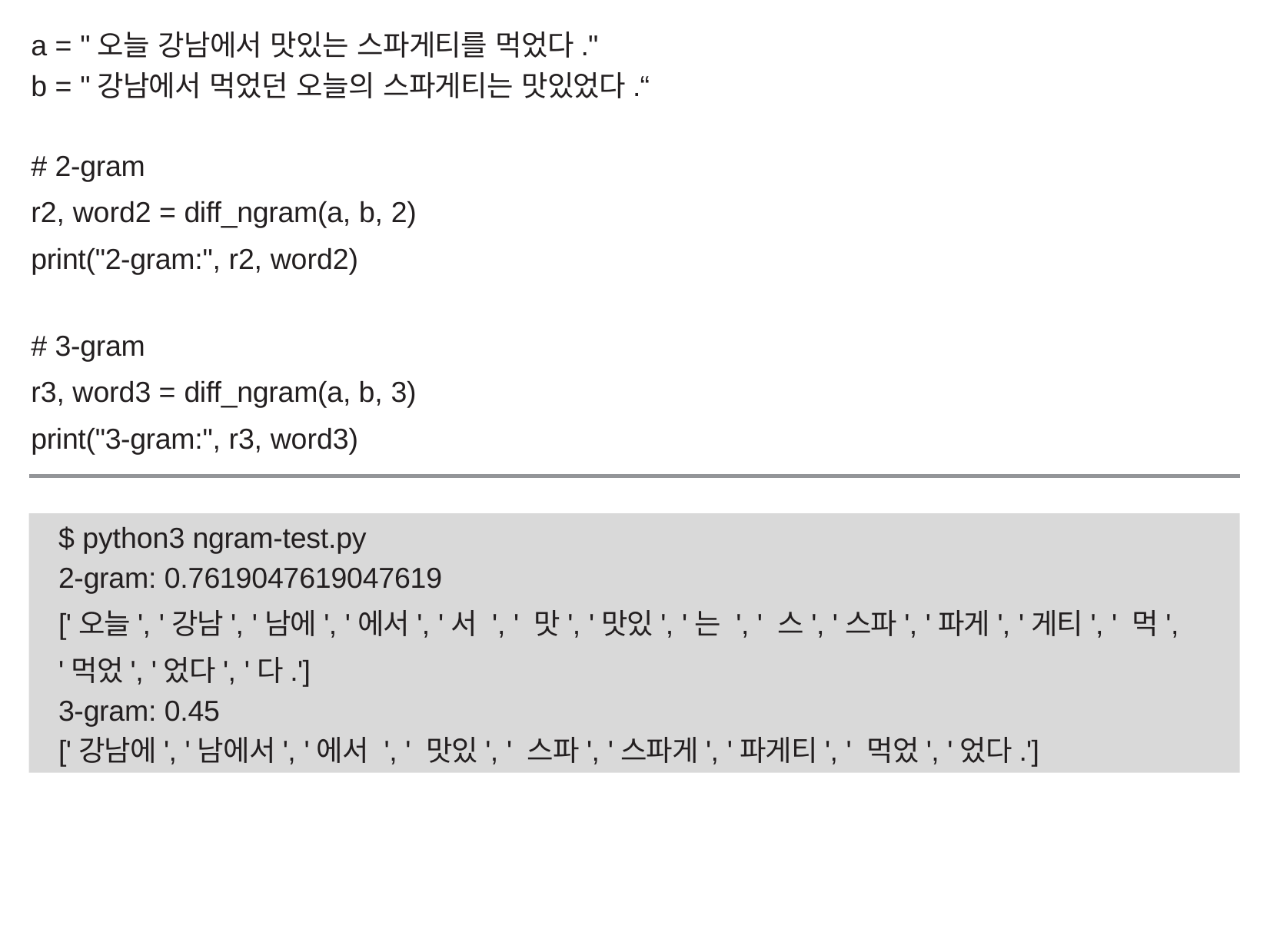

a = "오늘 강남에서 맛있는 스파게티를 먹었다."
b = "강남에서 먹었던 오늘의 스파게티는 맛있었다.“

# 2-gram
r2, word2 = diff_ngram(a, b, 2)
print("2-gram:", r2, word2)

# 3-gram
r3, word3 = diff_ngram(a, b, 3)
print("3-gram:", r3, word3)

$ python3 ngram-test.py
2-gram: 0.7619047619047619
['오늘', '강남', '남에', '에서', '서 ', ' 맛', '맛있', '는 ', ' 스', '스파', '파게', '게티', ' 먹',  '먹었', '었다', '다.']
3-gram: 0.45
['강남에', '남에서', '에서 ', ' 맛있', ' 스파', '스파게', '파게티', ' 먹었', '었다.']